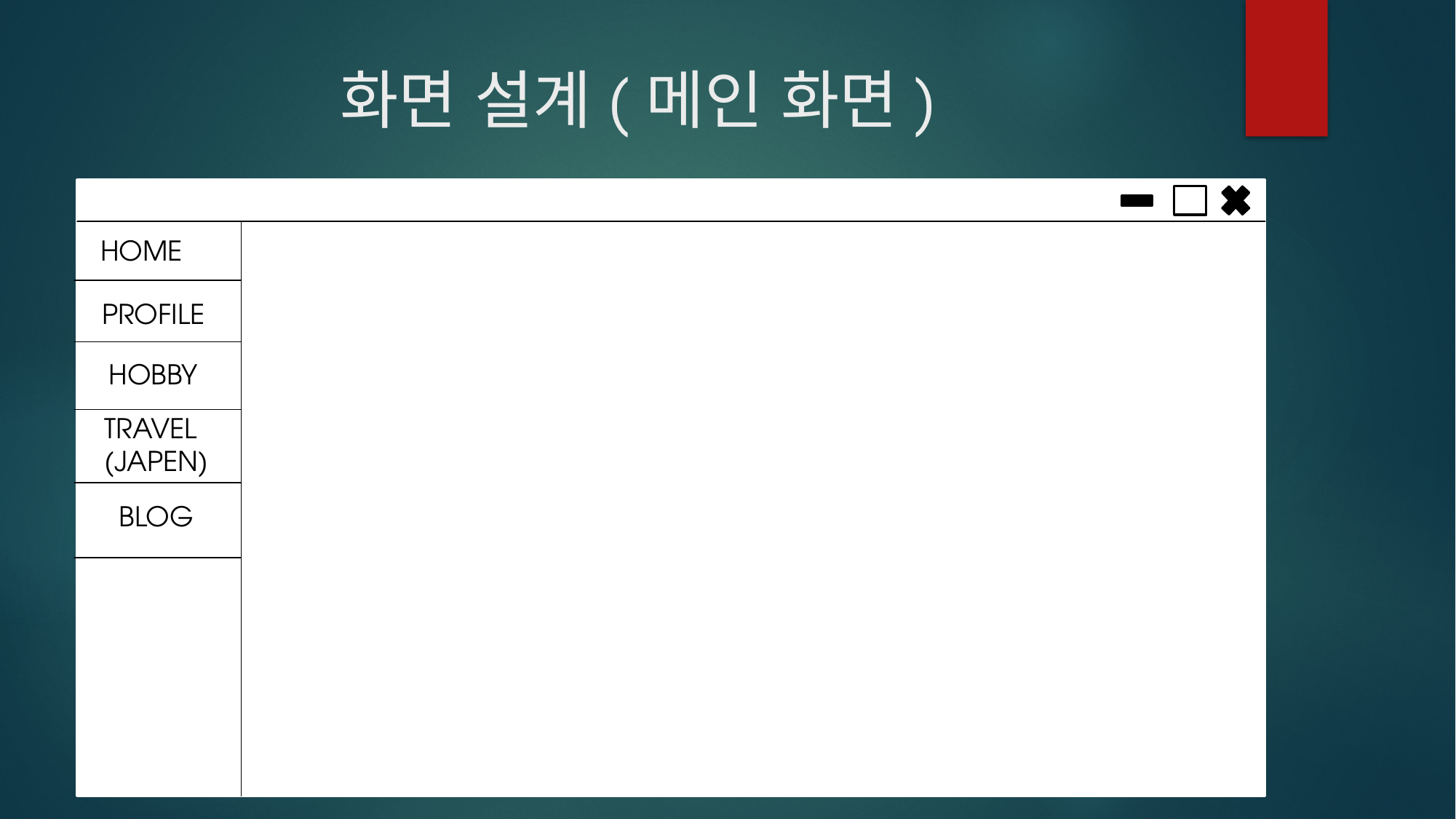

# 화면 설계(메인 화면)

HOME

PROFILE
HOBBY
TRAVEL
(JAPEN)
BLOG